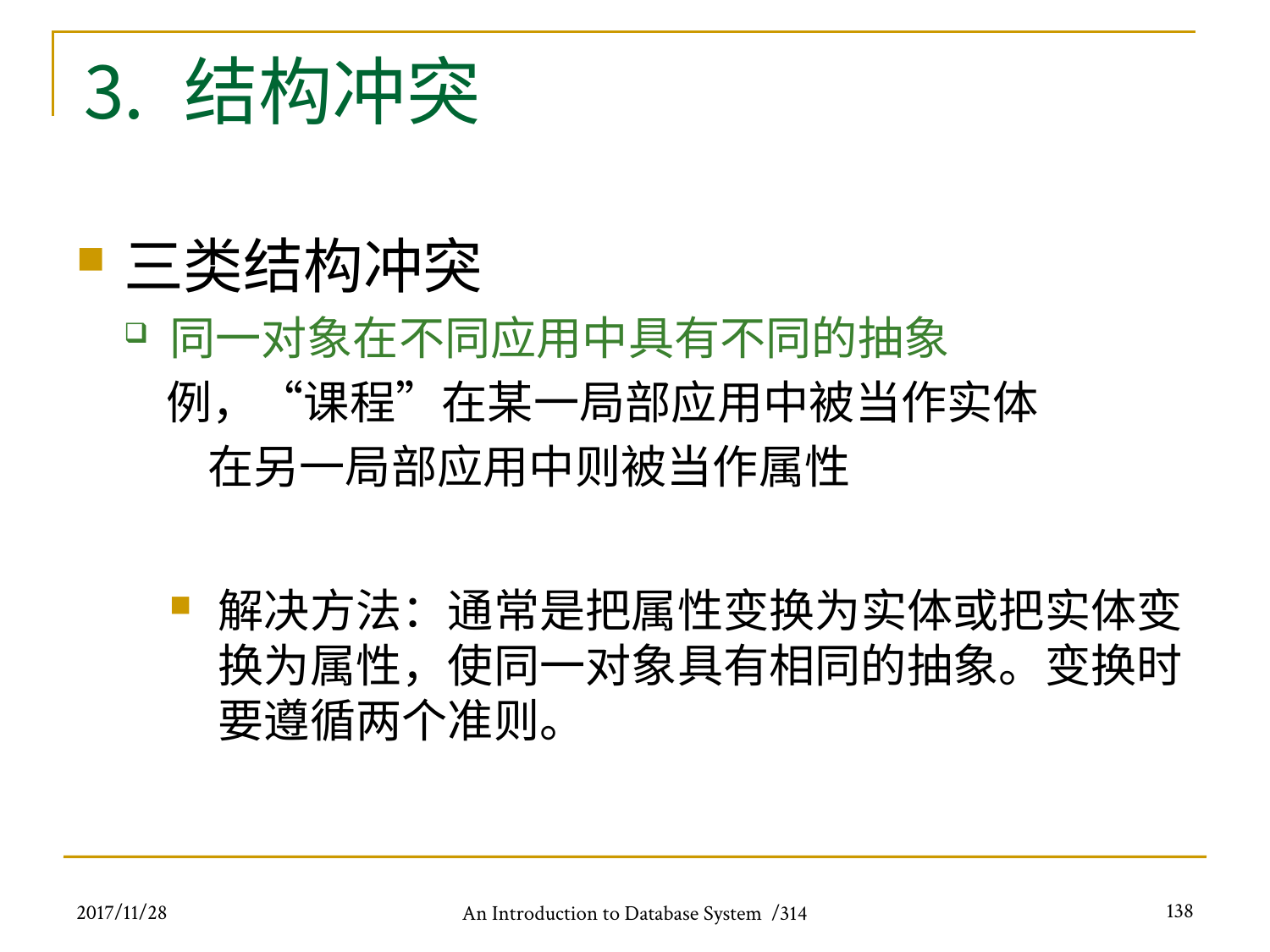

# ⒊ 结构冲突
三类结构冲突
同一对象在不同应用中具有不同的抽象
   例，“课程”在某一局部应用中被当作实体
       在另一局部应用中则被当作属性

解决方法：通常是把属性变换为实体或把实体变换为属性，使同一对象具有相同的抽象。变换时要遵循两个准则。
2017/11/28
138
An Introduction to Database System  /314